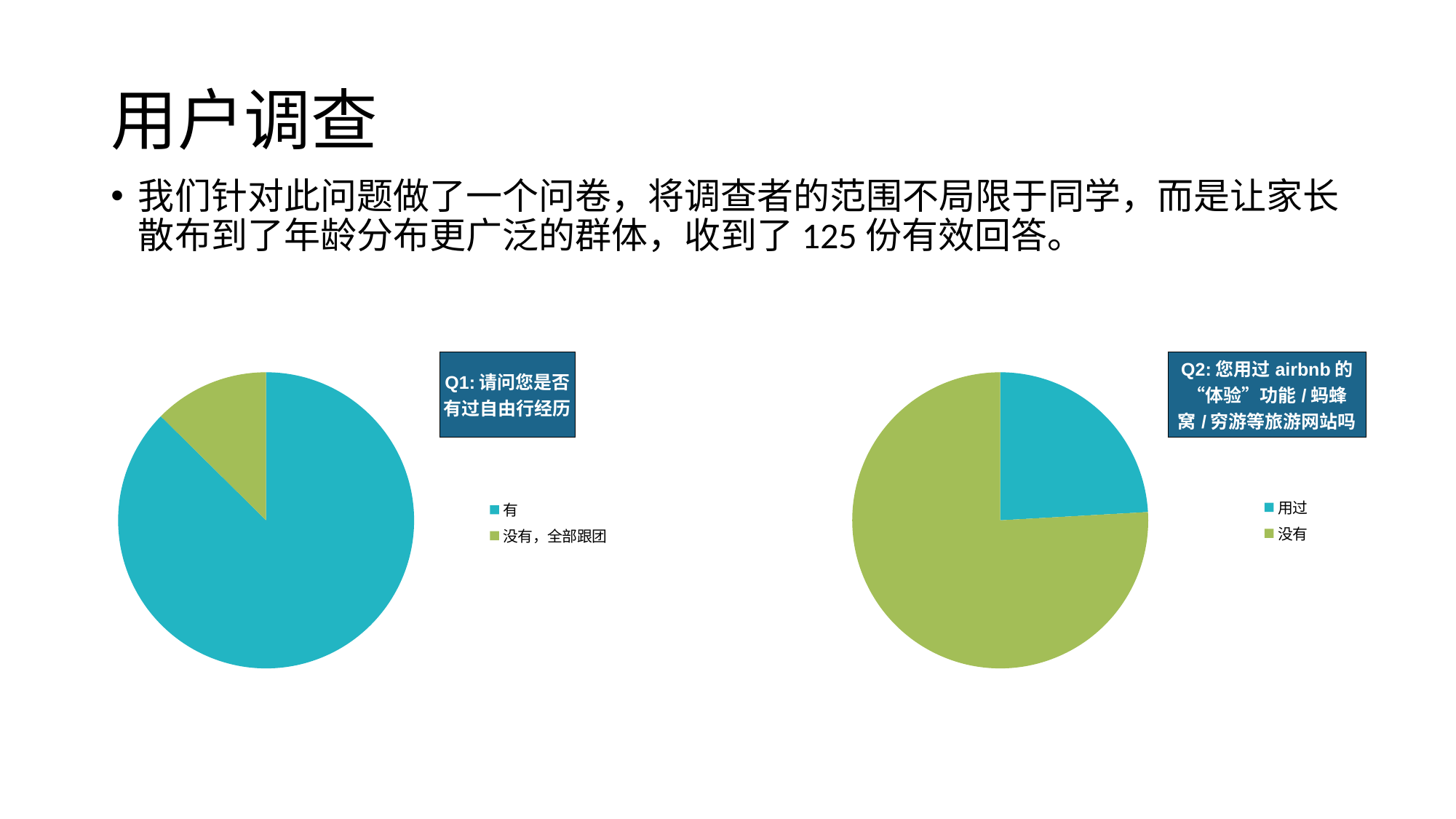

# 用户调查
我们针对此问题做了一个问卷，将调查者的范围不局限于同学，而是让家长散布到了年龄分布更广泛的群体，收到了125份有效回答。

| Q1:请问您是否有过自由行经历 |
| --- |
| Q2:您用过airbnb的“体验”功能/蚂蜂窝/穷游等旅游网站吗 |
| --- |

### Chart

| Category |  |
|---|---|
| 有 | 111.0 |
| 没有，全部跟团 | 16.0 |

### Chart

| Category |  |
|---|---|
| 用过 | 27.0 |
| 没有 | 85.0 |